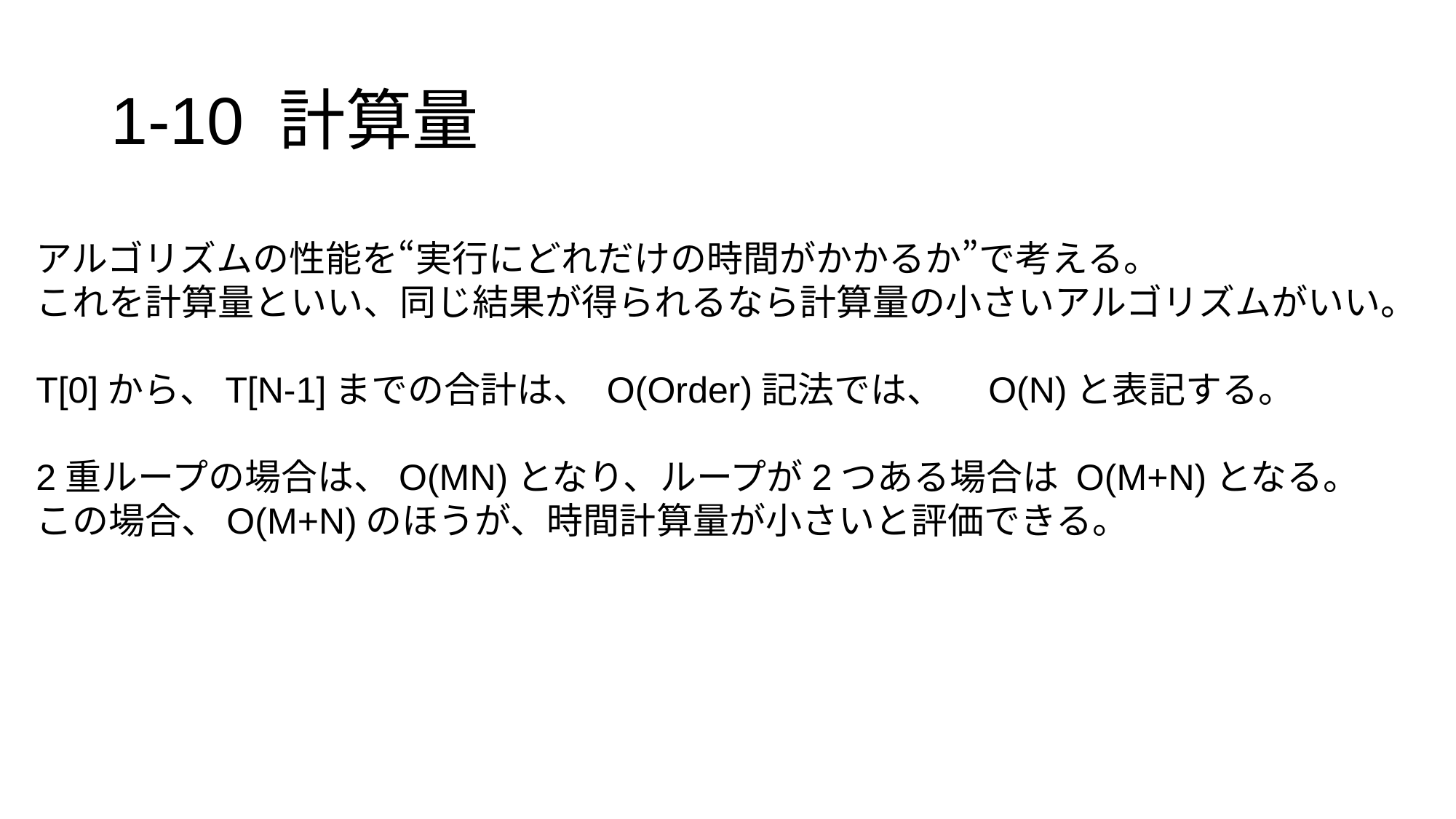

# 1-10 計算量
アルゴリズムの性能を“実行にどれだけの時間がかかるか”で考える。
これを計算量といい、同じ結果が得られるなら計算量の小さいアルゴリズムがいい。

T[0]から、T[N-1]までの合計は、 O(Order)記法では、　O(N)と表記する。

2重ループの場合は、O(MN)となり、ループが2つある場合は O(M+N)となる。
この場合、O(M+N)のほうが、時間計算量が小さいと評価できる。